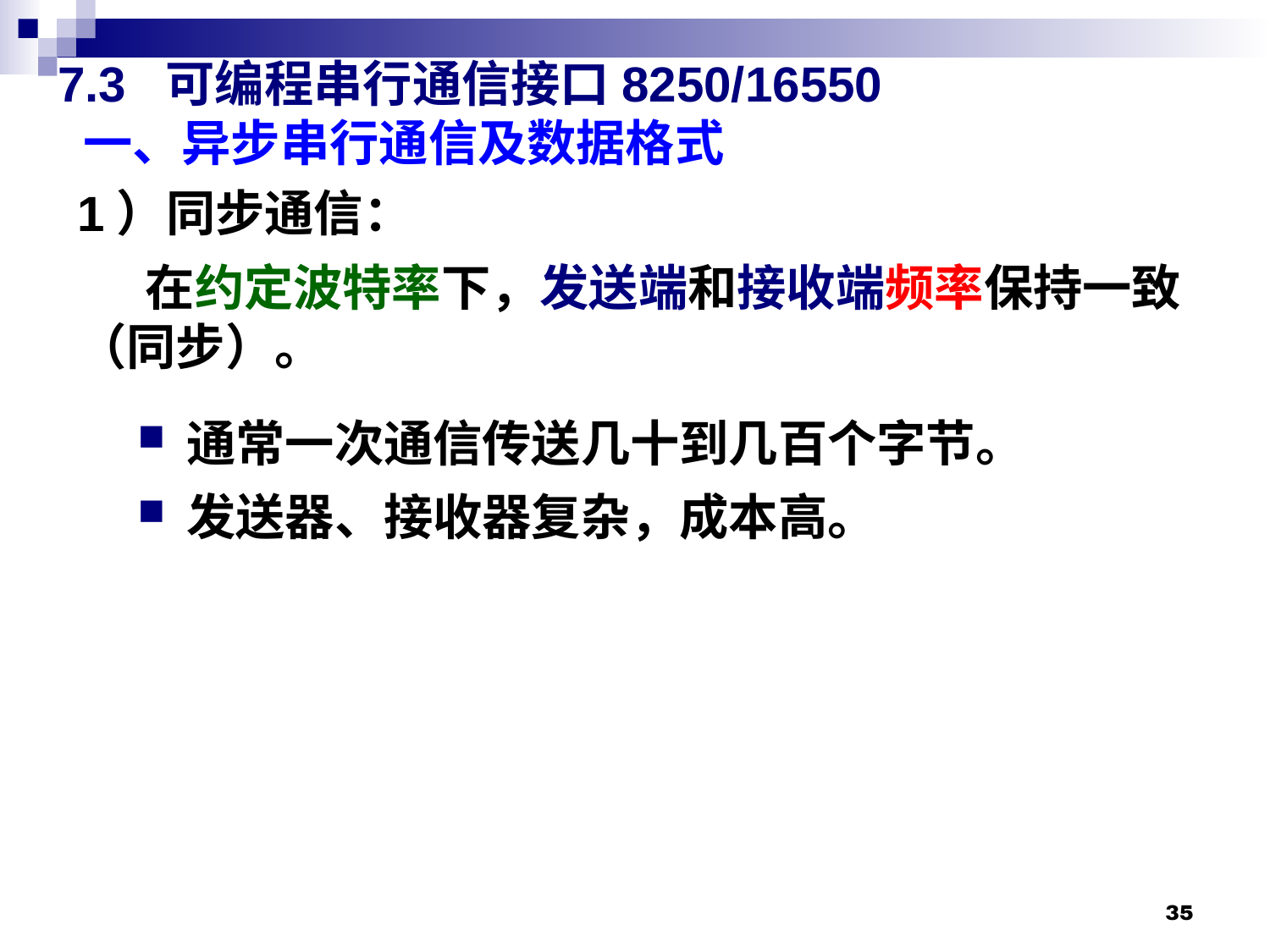

# 7.3  可编程串行通信接口8250/16550 一、异步串行通信及数据格式
1）同步通信：
     在约定波特率下，发送端和接收端频率保持一致（同步）。
通常一次通信传送几十到几百个字节。
发送器、接收器复杂，成本高。
35